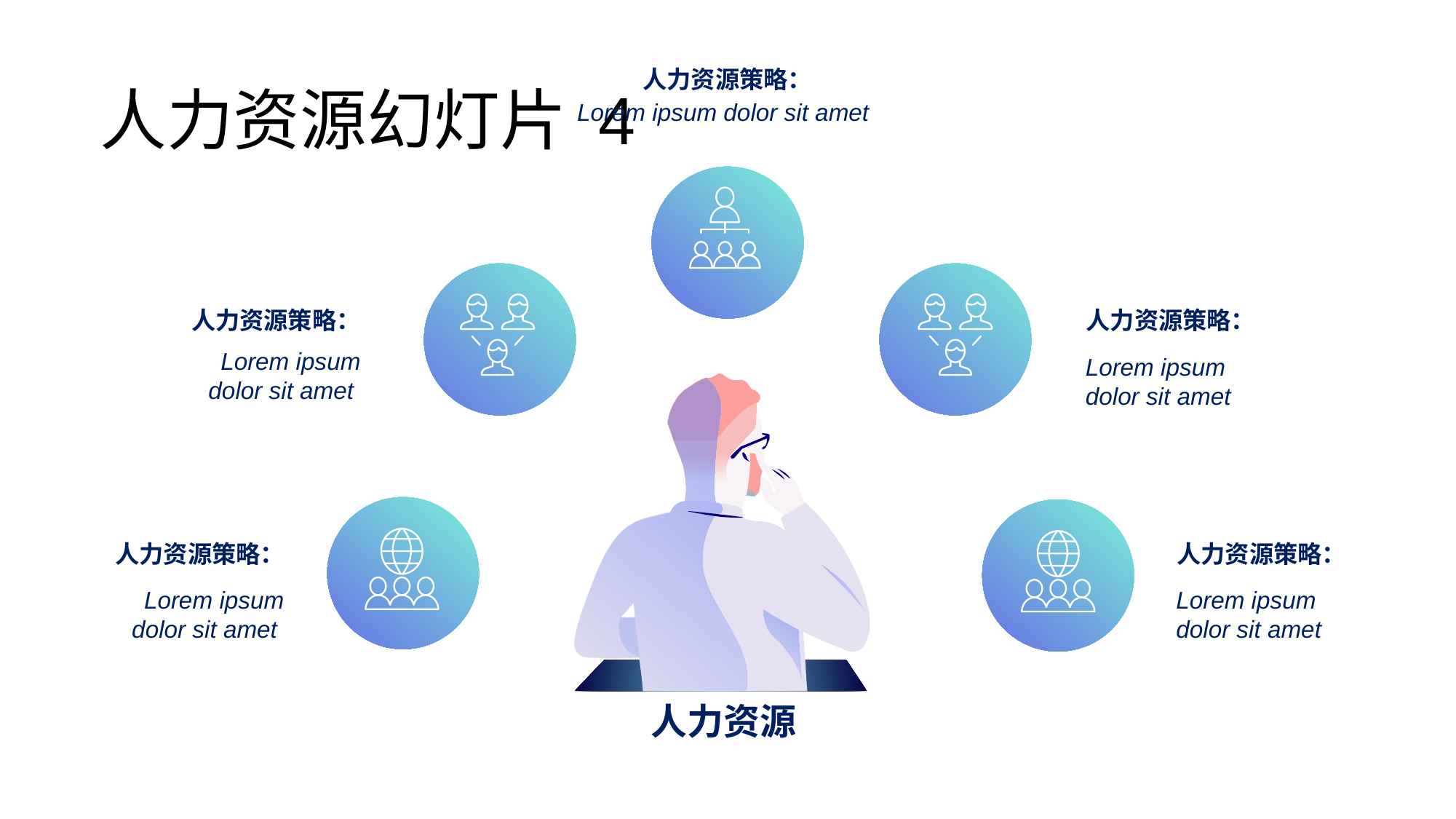

# 人力资源幻灯片 4
人力资源策略：
Lorem ipsum dolor sit amet

人力资源策略：
Lorem ipsum dolor sit amet
人力资源策略：
Lorem ipsum dolor sit amet

人力资源策略：
Lorem ipsum dolor sit amet
人力资源策略：
Lorem ipsum dolor sit amet
人力资源